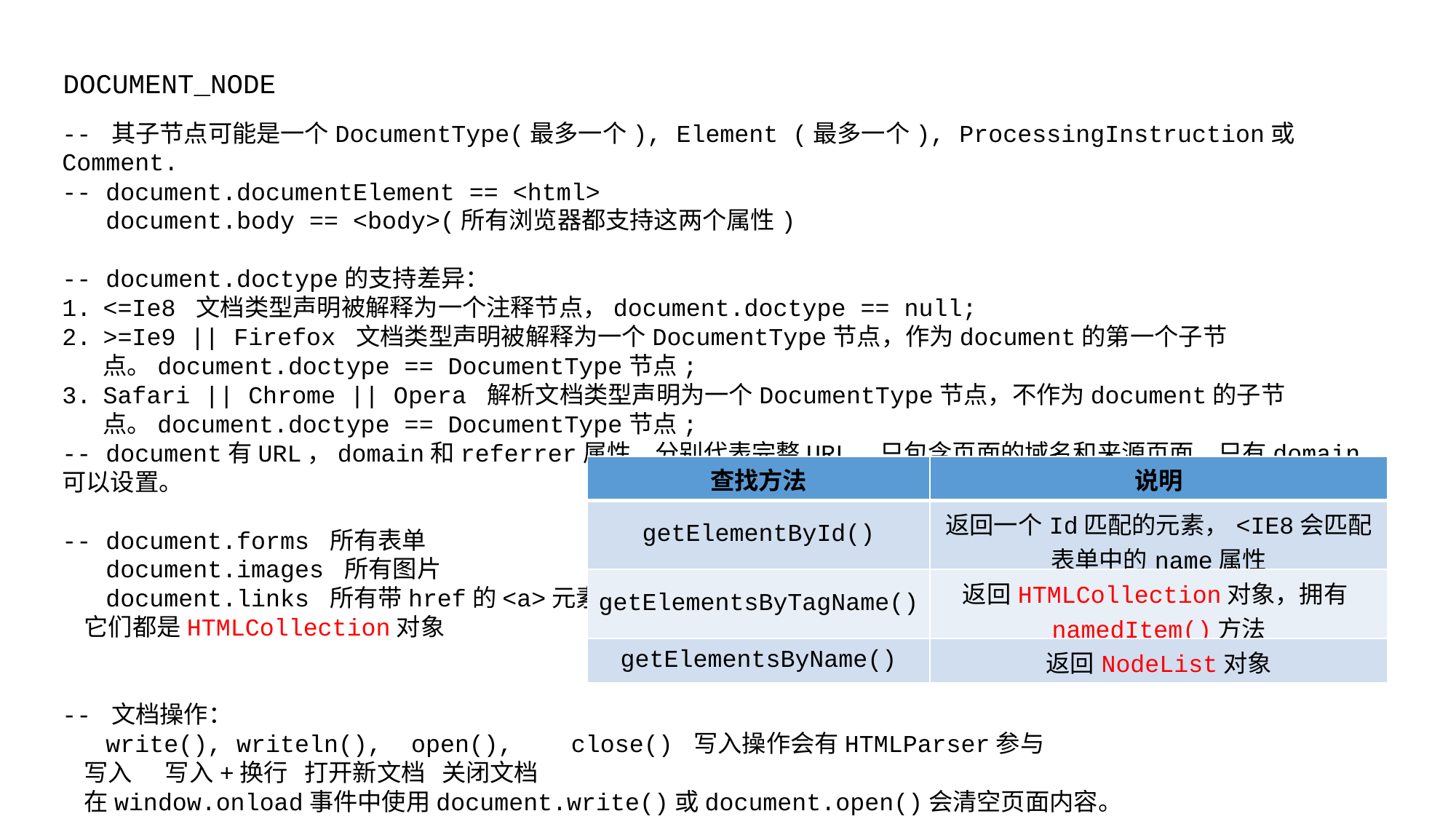

DOCUMENT_NODE
-- 其子节点可能是一个DocumentType(最多一个), Element (最多一个), ProcessingInstruction或Comment.
-- document.documentElement == <html>
   document.body == <body>(所有浏览器都支持这两个属性)

-- document.doctype的支持差异：
<=Ie8 文档类型声明被解释为一个注释节点，document.doctype == null;
>=Ie9 || Firefox 文档类型声明被解释为一个DocumentType节点，作为document的第一个子节点。document.doctype == DocumentType节点;
Safari || Chrome || Opera 解析文档类型声明为一个DocumentType节点，不作为document的子节点。document.doctype == DocumentType节点;
-- document有URL，domain和referrer属性，分别代表完整URL，只包含页面的域名和来源页面，只有domain可以设置。

-- document.forms 所有表单
   document.images 所有图片
   document.links 所有带href的<a>元素
   它们都是HTMLCollection对象

-- 文档操作：
   write(), writeln(),  open(),    close() 写入操作会有HTMLParser参与
   写入      写入+换行   打开新文档   关闭文档
   在window.onload事件中使用document.write()或document.open()会清空页面内容。
| 查找方法 | 说明 |
| --- | --- |
| getElementById() | 返回一个Id匹配的元素，<IE8会匹配表单中的name属性 |
| getElementsByTagName() | 返回HTMLCollection对象，拥有namedItem()方法 |
| getElementsByName() | 返回NodeList对象 |